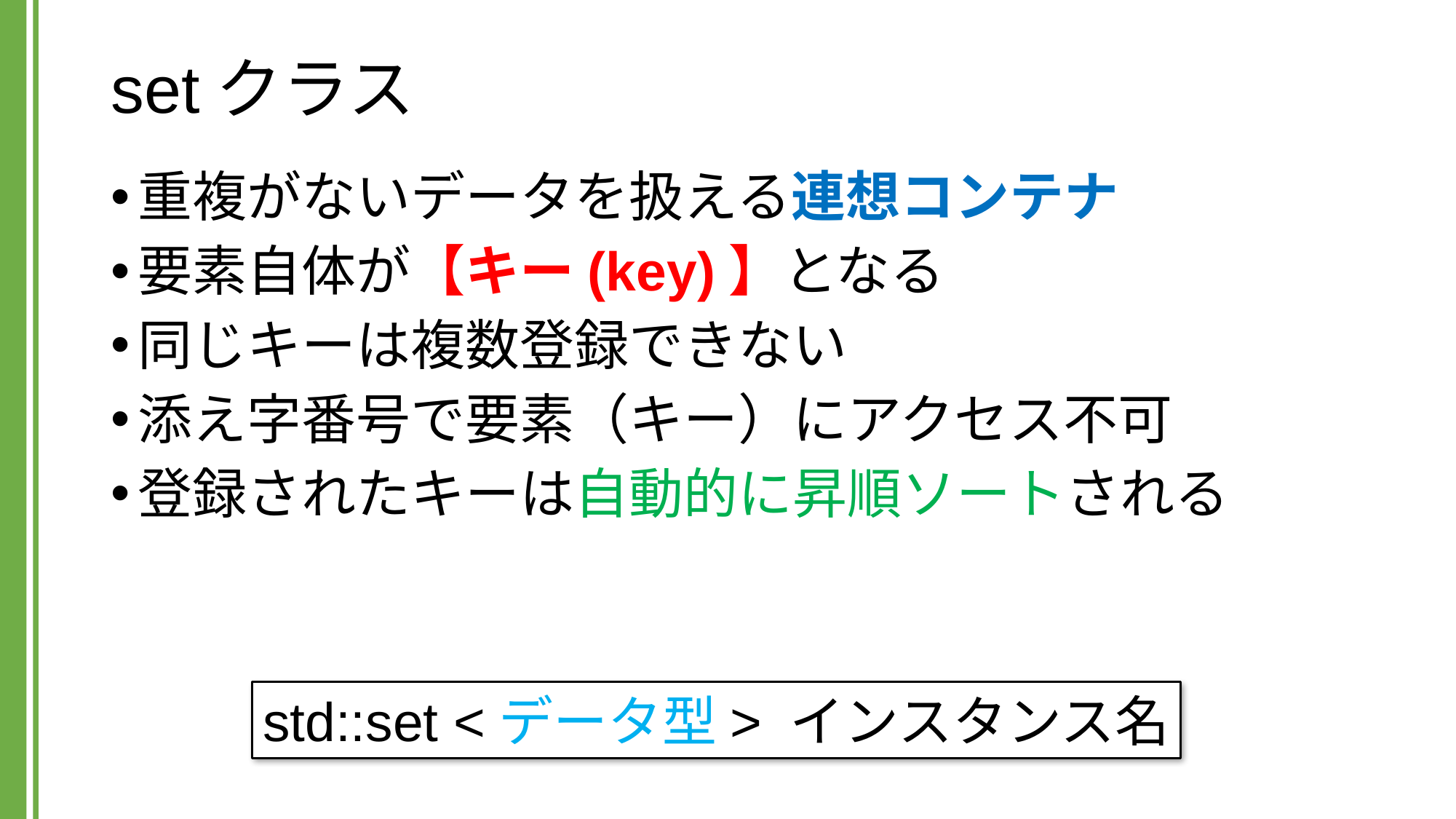

# setクラス
重複がないデータを扱える連想コンテナ
要素自体が【キー(key)】となる
同じキーは複数登録できない
添え字番号で要素（キー）にアクセス不可
登録されたキーは自動的に昇順ソートされる
std::set <データ型> インスタンス名